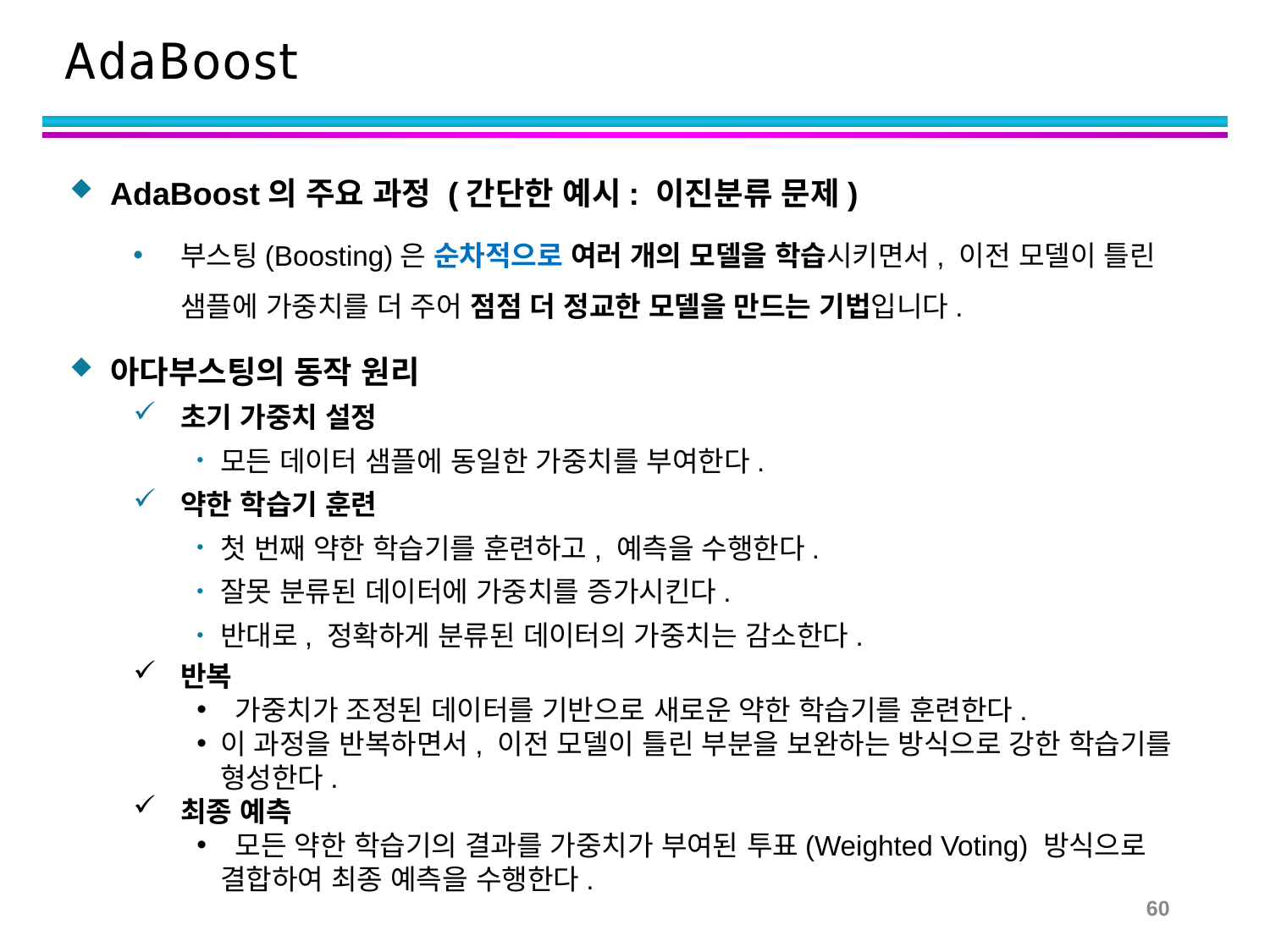

# AdaBoost
AdaBoost의 주요 과정 (간단한 예시: 이진분류 문제)
부스팅(Boosting)은 순차적으로 여러 개의 모델을 학습시키면서, 이전 모델이 틀린 샘플에 가중치를 더 주어 점점 더 정교한 모델을 만드는 기법입니다.
아다부스팅의 동작 원리
초기 가중치 설정
모든 데이터 샘플에 동일한 가중치를 부여한다.
약한 학습기 훈련
첫 번째 약한 학습기를 훈련하고, 예측을 수행한다.
잘못 분류된 데이터에 가중치를 증가시킨다.
반대로, 정확하게 분류된 데이터의 가중치는 감소한다.
반복
 가중치가 조정된 데이터를 기반으로 새로운 약한 학습기를 훈련한다.
이 과정을 반복하면서, 이전 모델이 틀린 부분을 보완하는 방식으로 강한 학습기를 형성한다.
최종 예측
 모든 약한 학습기의 결과를 가중치가 부여된 투표(Weighted Voting) 방식으로 결합하여 최종 예측을 수행한다.
60